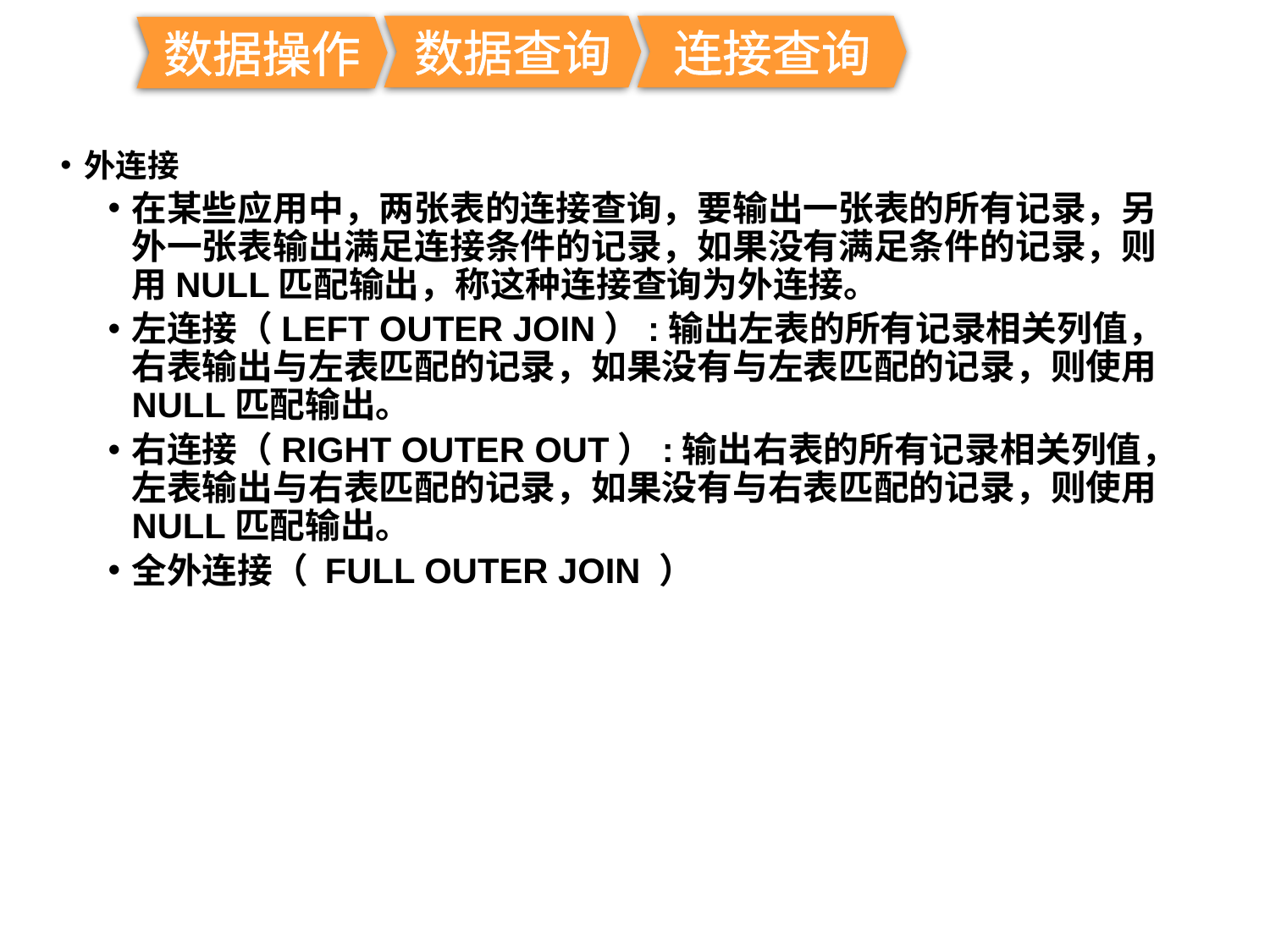

数据查询
连接查询
数据操作

外连接
在某些应用中，两张表的连接查询，要输出一张表的所有记录，另外一张表输出满足连接条件的记录，如果没有满足条件的记录，则用NULL匹配输出，称这种连接查询为外连接。
左连接（LEFT OUTER JOIN）:输出左表的所有记录相关列值，右表输出与左表匹配的记录，如果没有与左表匹配的记录，则使用NULL匹配输出。
右连接（RIGHT OUTER OUT）:输出右表的所有记录相关列值，左表输出与右表匹配的记录，如果没有与右表匹配的记录，则使用NULL匹配输出。
全外连接（ FULL OUTER JOIN ）